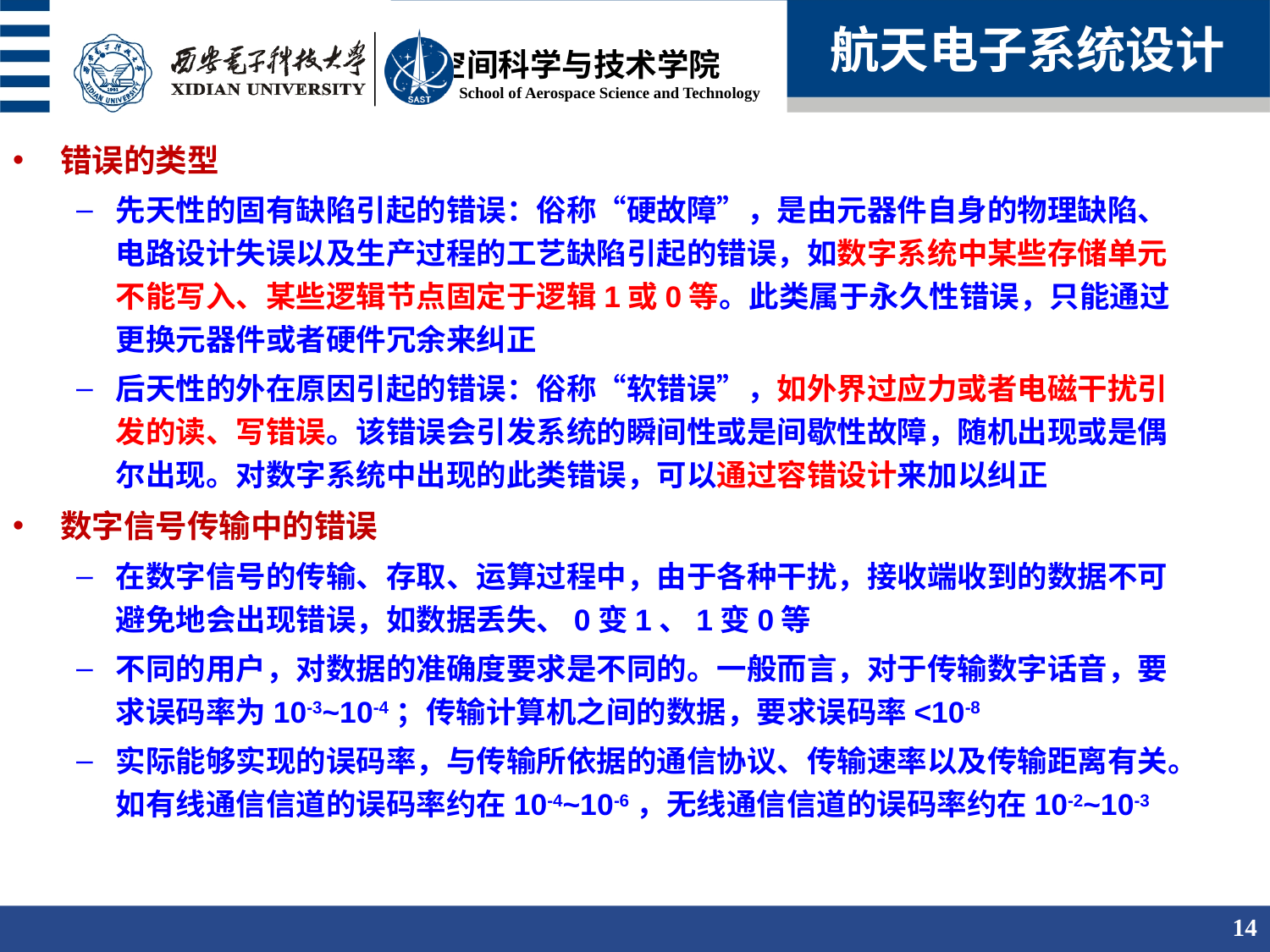

航天电子系统设计
错误的类型
先天性的固有缺陷引起的错误：俗称“硬故障”，是由元器件自身的物理缺陷、电路设计失误以及生产过程的工艺缺陷引起的错误，如数字系统中某些存储单元不能写入、某些逻辑节点固定于逻辑1或0等。此类属于永久性错误，只能通过更换元器件或者硬件冗余来纠正
后天性的外在原因引起的错误：俗称“软错误”，如外界过应力或者电磁干扰引发的读、写错误。该错误会引发系统的瞬间性或是间歇性故障，随机出现或是偶尔出现。对数字系统中出现的此类错误，可以通过容错设计来加以纠正
数字信号传输中的错误
在数字信号的传输、存取、运算过程中，由于各种干扰，接收端收到的数据不可避免地会出现错误，如数据丢失、0变1、1变0等
不同的用户，对数据的准确度要求是不同的。一般而言，对于传输数字话音，要求误码率为10-3~10-4；传输计算机之间的数据，要求误码率<10-8
实际能够实现的误码率，与传输所依据的通信协议、传输速率以及传输距离有关。如有线通信信道的误码率约在10-4~10-6，无线通信信道的误码率约在10-2~10-3